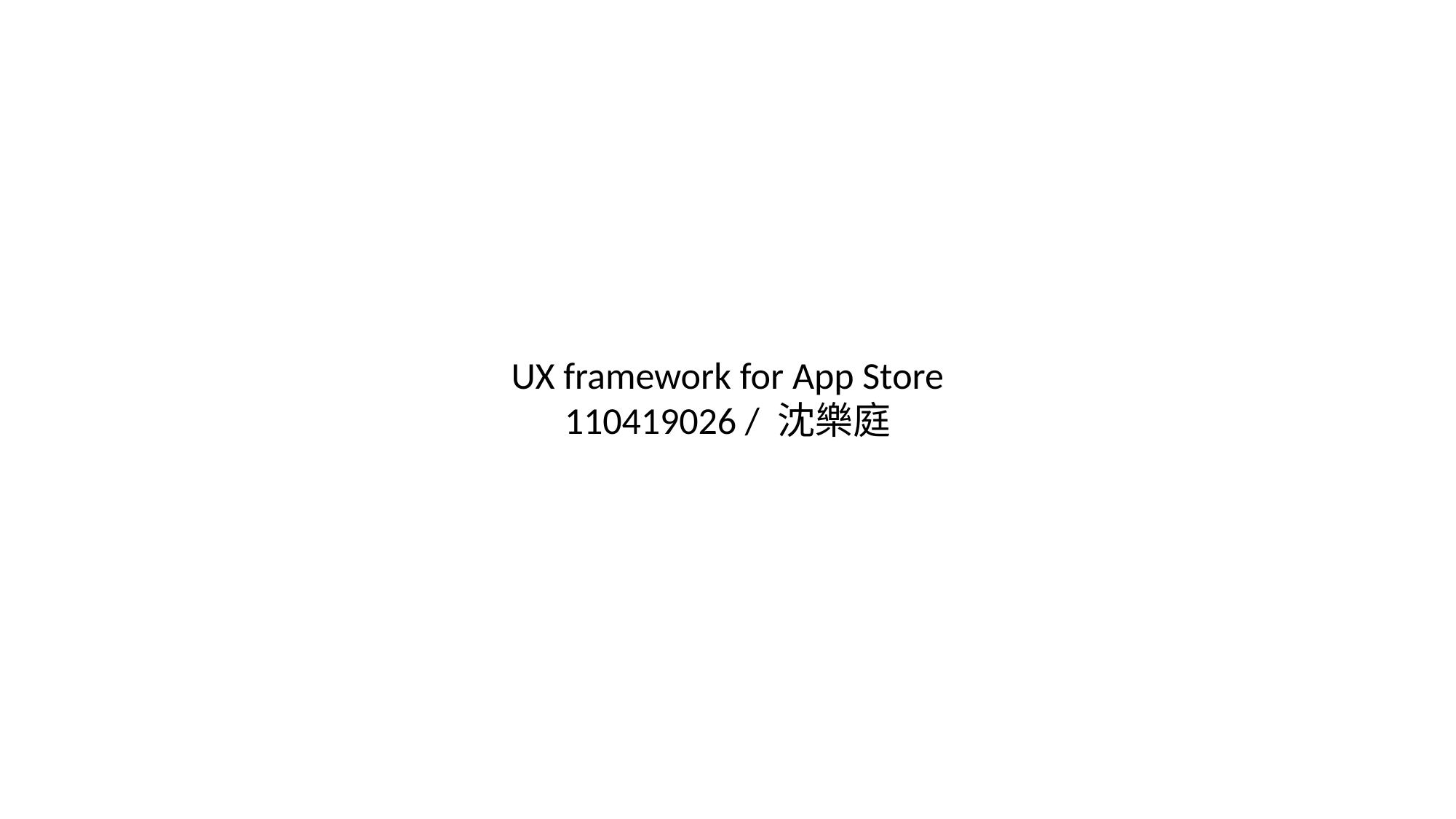

UX framework for App Store
110419026 / 沈樂庭